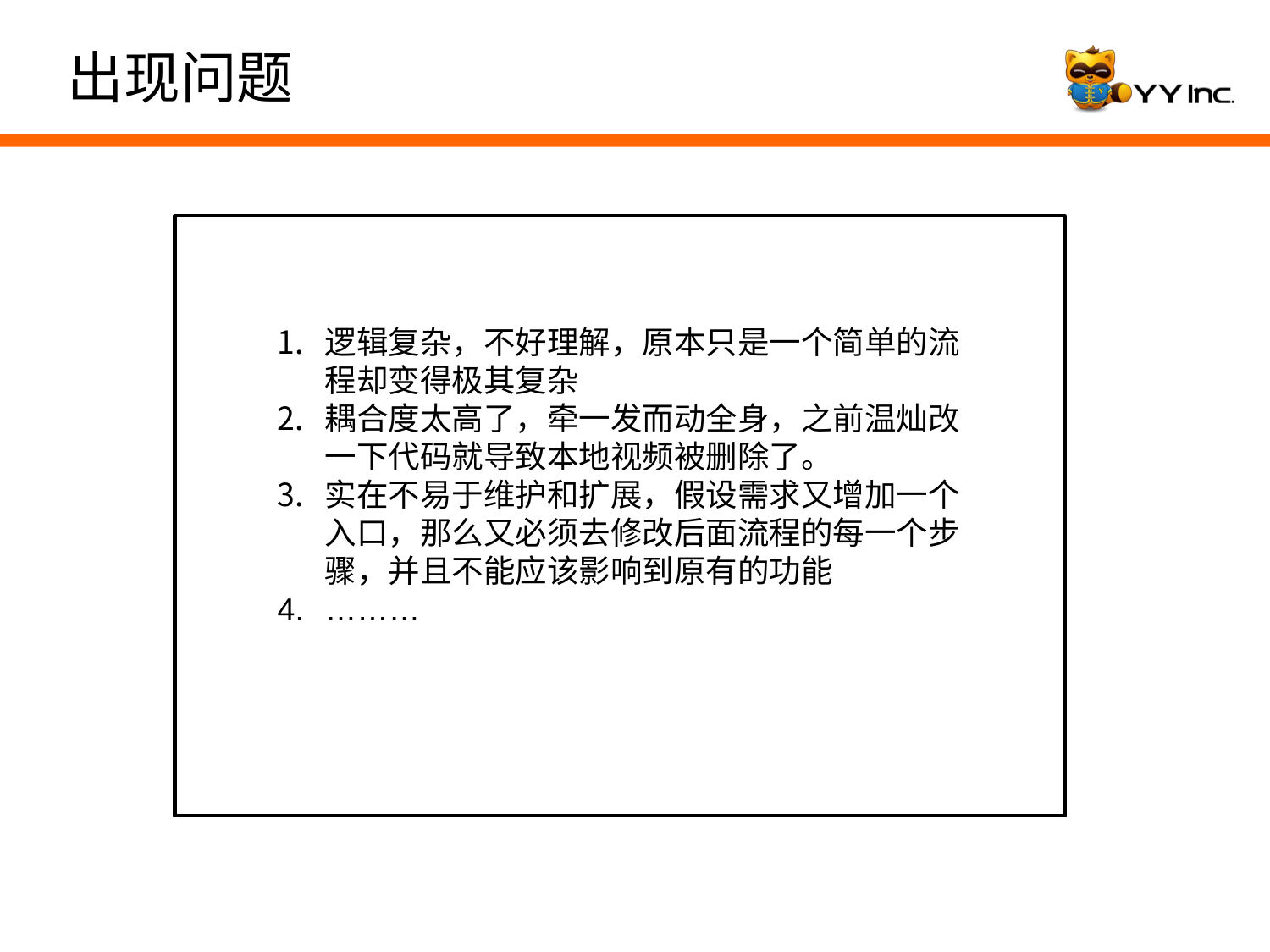

出现问题

逻辑复杂，不好理解，原本只是一个简单的流程却变得极其复杂
耦合度太高了，牵一发而动全身，之前温灿改一下代码就导致本地视频被删除了。
实在不易于维护和扩展，假设需求又增加一个入口，那么又必须去修改后面流程的每一个步骤，并且不能应该影响到原有的功能
………